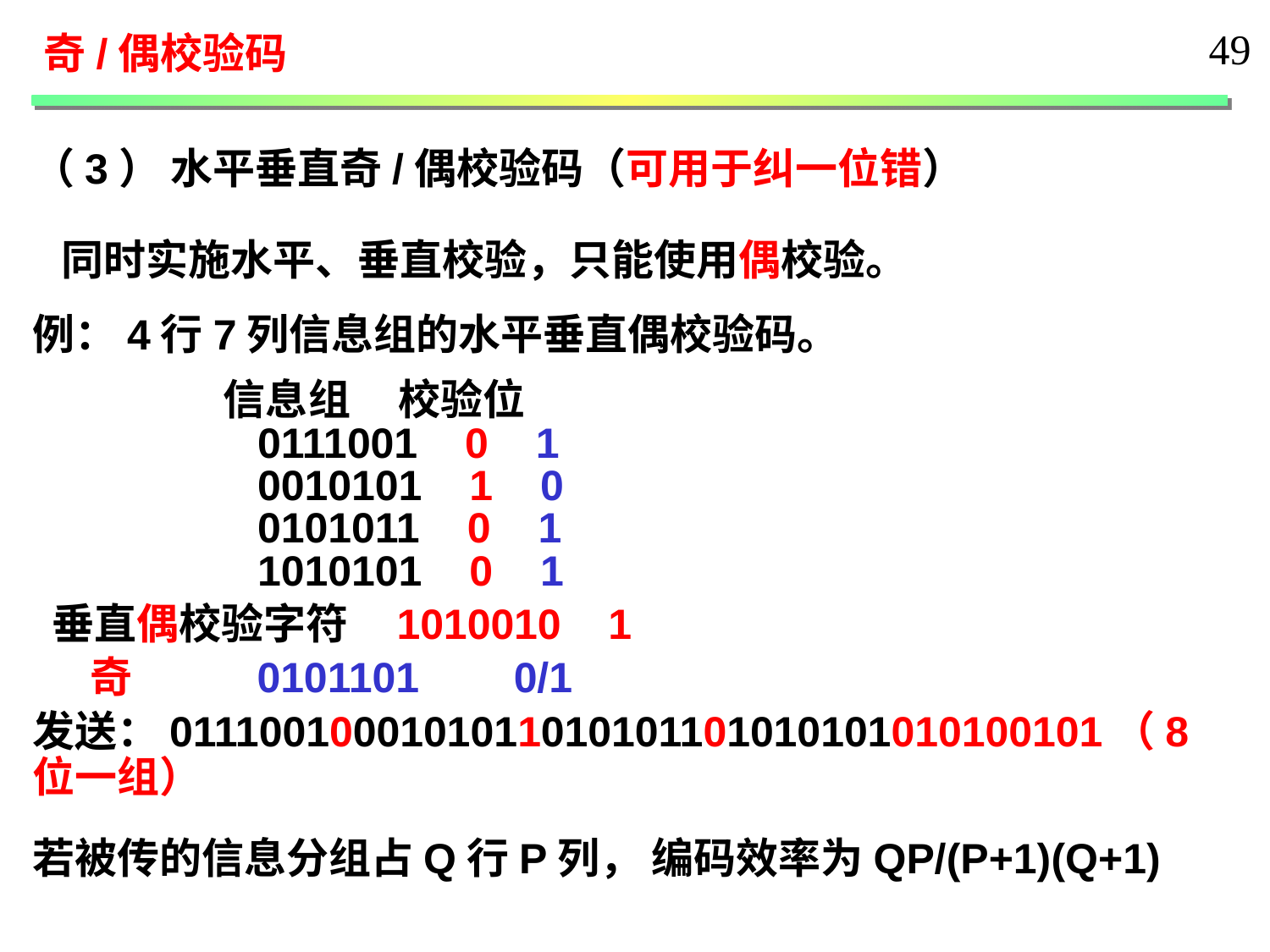

49
奇/偶校验码

（3） 水平垂直奇/偶校验码（可用于纠一位错）
  同时实施水平、垂直校验，只能使用偶校验。
例：4行7列信息组的水平垂直偶校验码。
                   信息组     校验位
                   0111001    0    1
                   0010101    1    0
                   0101011    0    1
                   1010101    0    1
 垂直偶校验字符    1010010    1
     奇            0101101        0/1
发送：0111001000101011010101101010101010100101（8位一组）

若被传的信息分组占Q行P列， 编码效率为QP/(P+1)(Q+1)